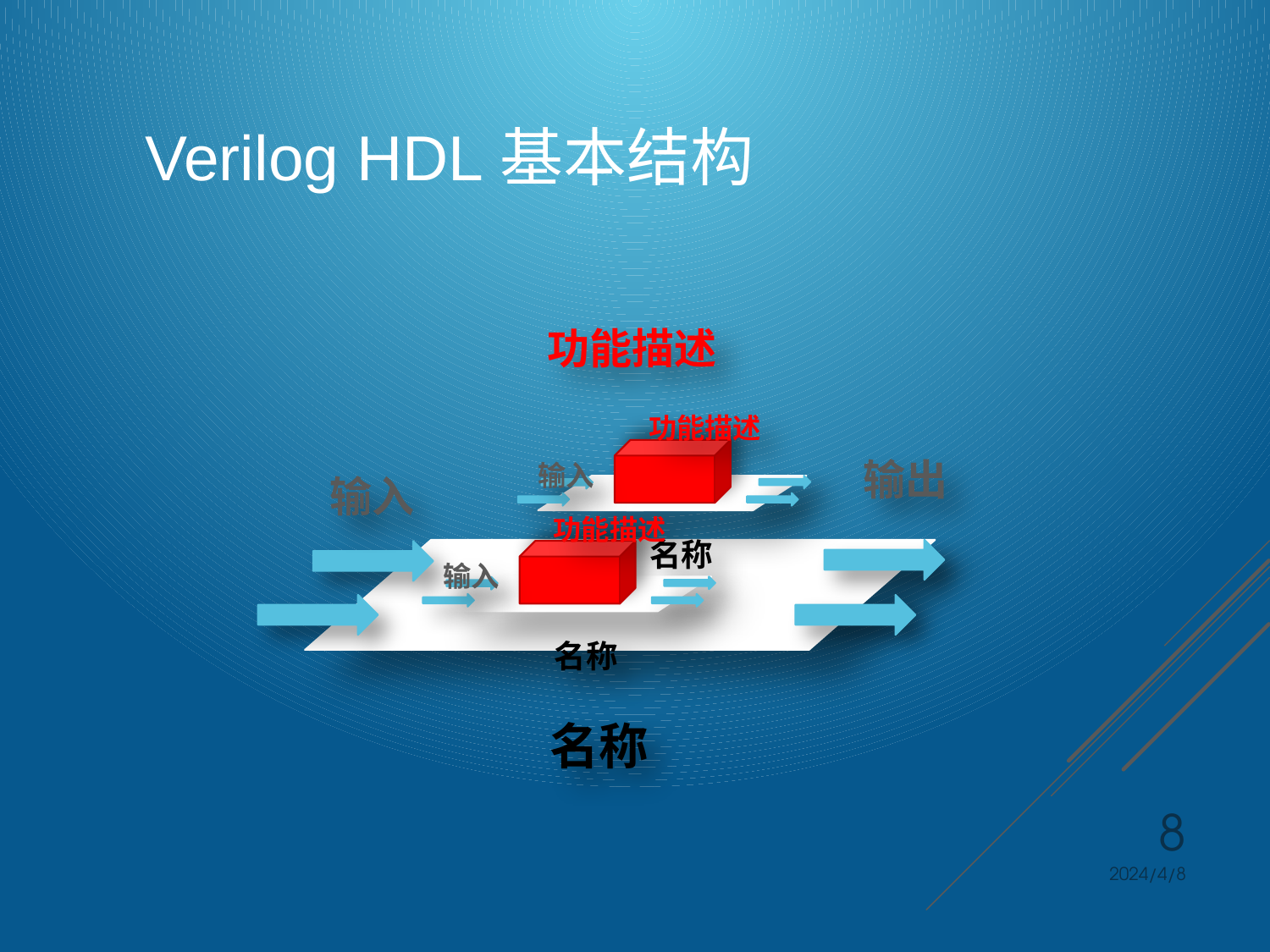

Verilog HDL基本结构
功能描述
功能描述

输入

名称
输出
输入
功能描述

输入

名称

名称
8
2024/4/8